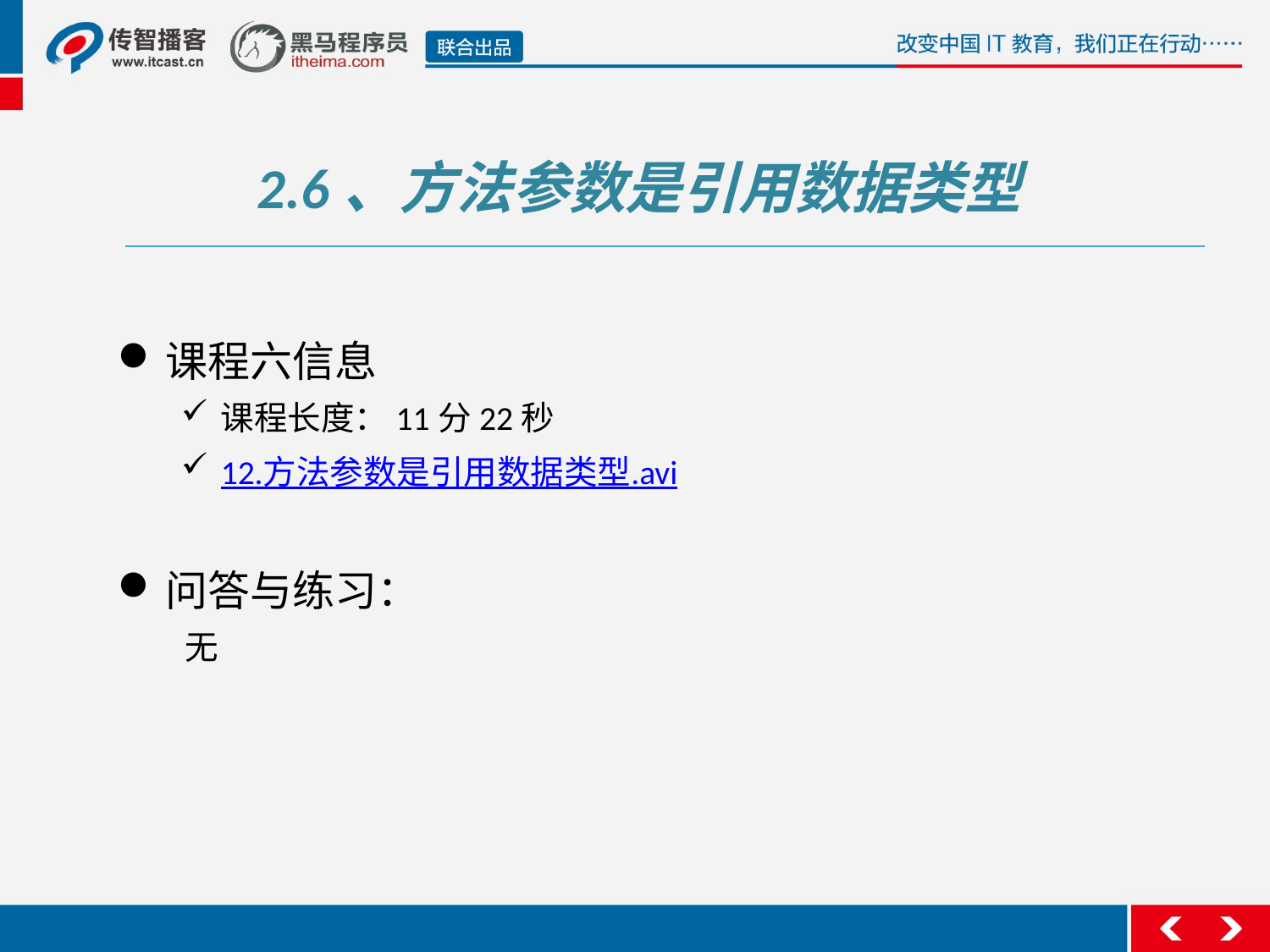

2.6、方法参数是引用数据类型

课程六信息
课程长度：11分22秒
12.方法参数是引用数据类型.avi

问答与练习：
        无